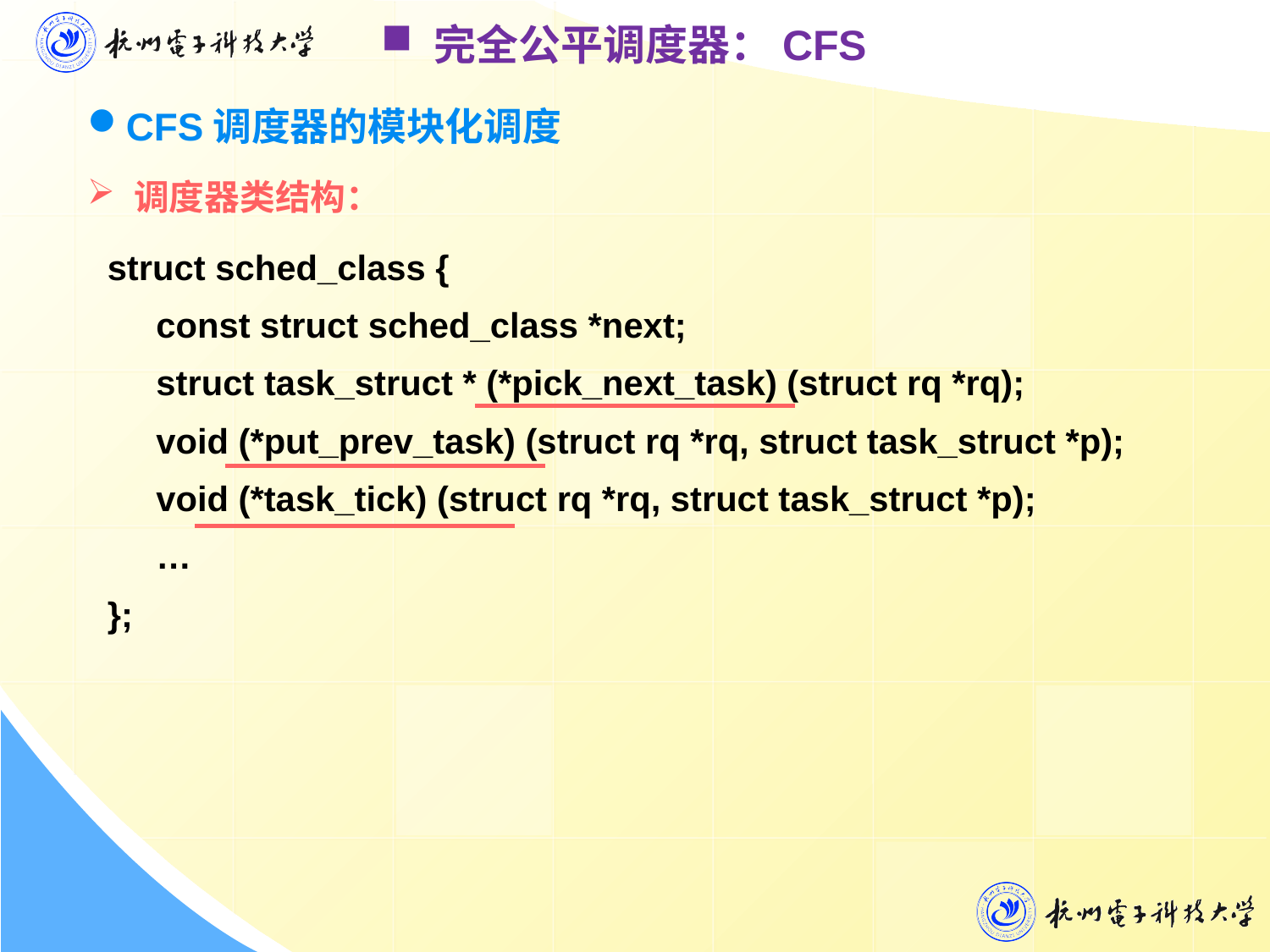

完全公平调度器：CFS
CFS调度器的模块化调度
 调度器类结构：
struct sched_class {
     const struct sched_class *next;
     struct task_struct * (*pick_next_task) (struct rq *rq);
     void (*put_prev_task) (struct rq *rq, struct task_struct *p);
     void (*task_tick) (struct rq *rq, struct task_struct *p);
     …
};